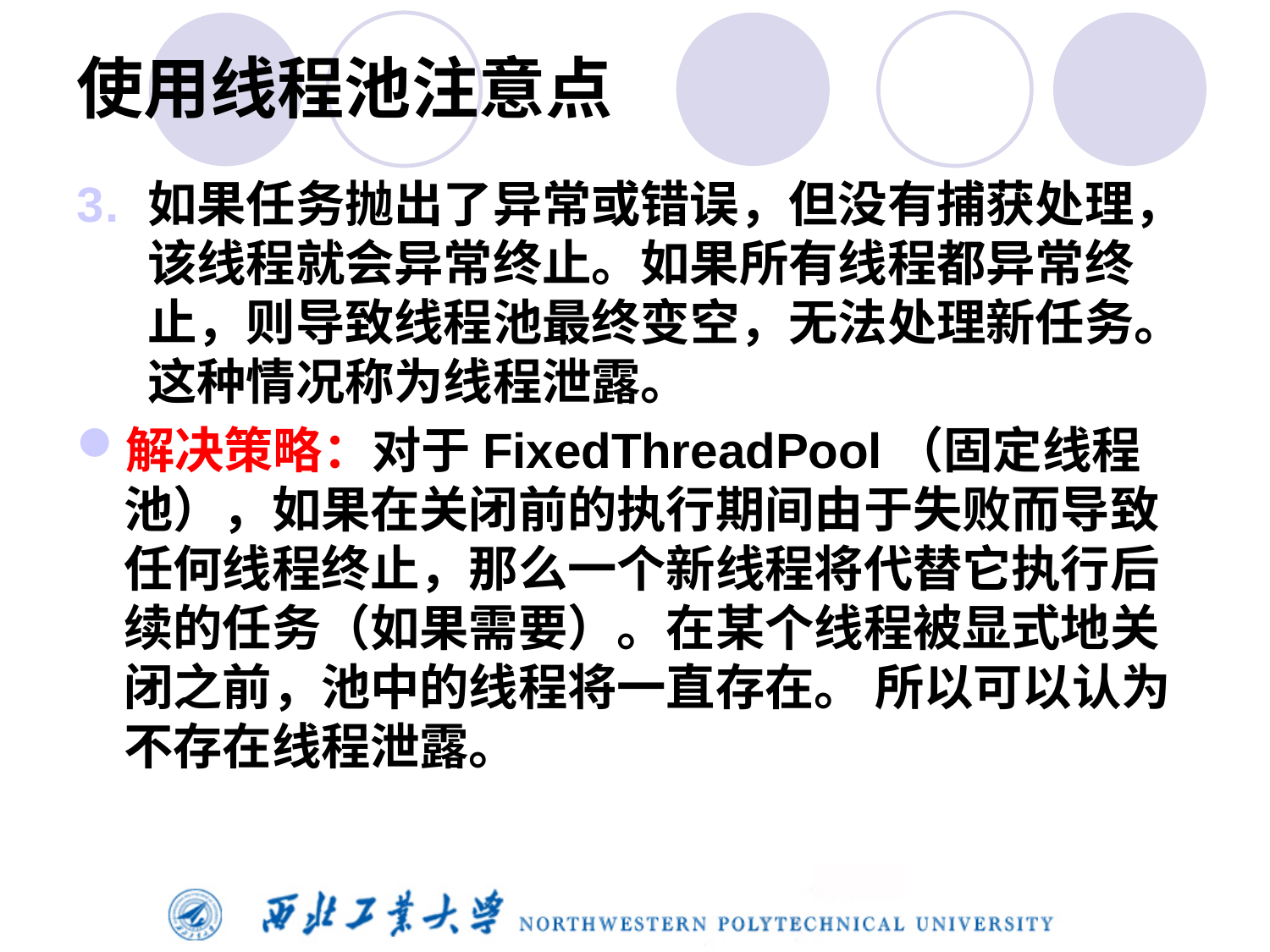

# 使用线程池注意点
如果任务抛出了异常或错误，但没有捕获处理，该线程就会异常终止。如果所有线程都异常终止，则导致线程池最终变空，无法处理新任务。这种情况称为线程泄露。
解决策略：对于FixedThreadPool（固定线程池），如果在关闭前的执行期间由于失败而导致任何线程终止，那么一个新线程将代替它执行后续的任务（如果需要）。在某个线程被显式地关闭之前，池中的线程将一直存在。 所以可以认为不存在线程泄露。